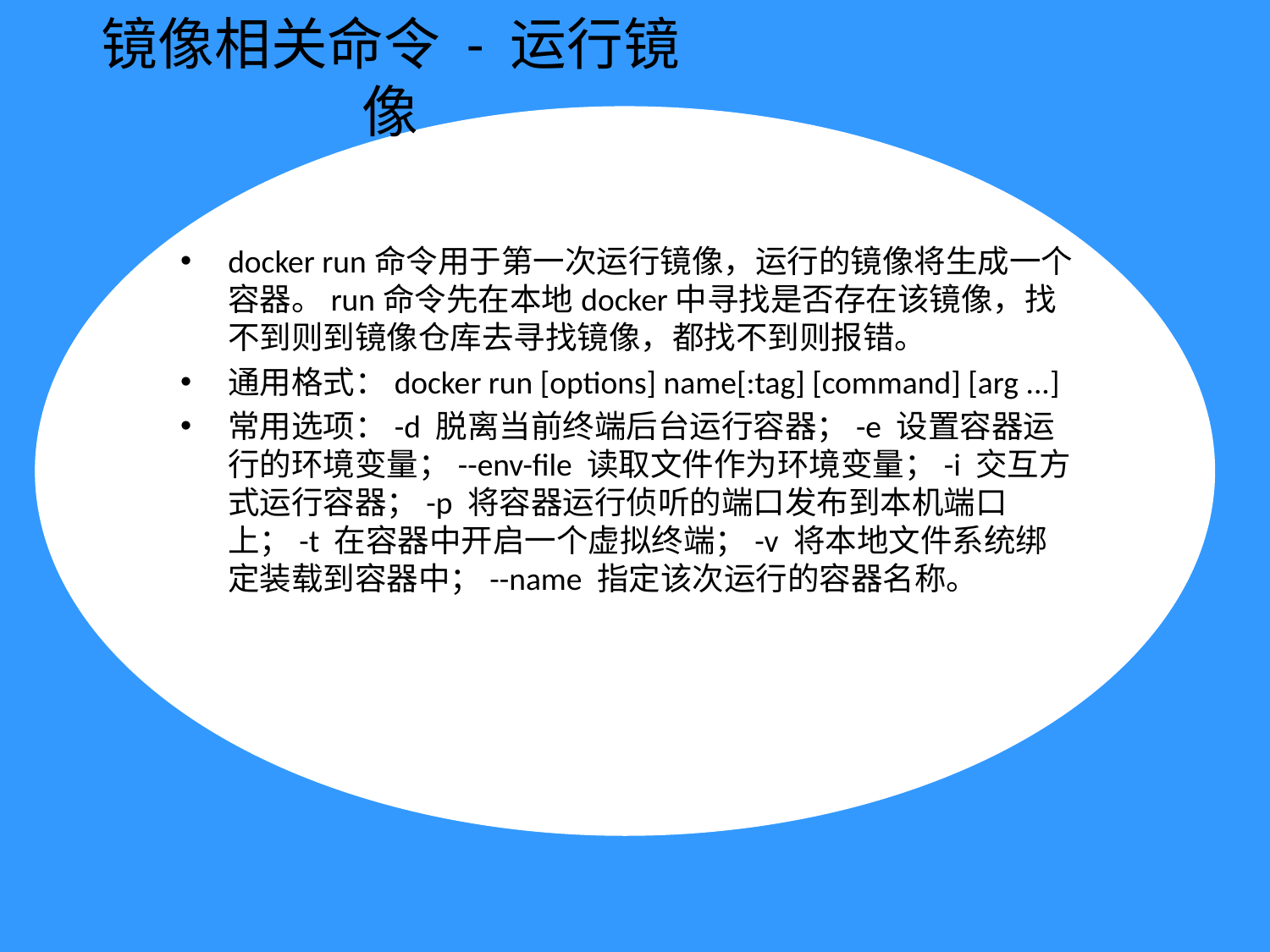

# 镜像相关命令 - 运行镜像
docker run命令用于第一次运行镜像，运行的镜像将生成一个容器。run命令先在本地docker中寻找是否存在该镜像，找不到则到镜像仓库去寻找镜像，都找不到则报错。
通用格式：docker run [options] name[:tag] [command] [arg ...]
常用选项：-d 脱离当前终端后台运行容器；-e 设置容器运行的环境变量；--env-file 读取文件作为环境变量；-i 交互方式运行容器；-p 将容器运行侦听的端口发布到本机端口上；-t 在容器中开启一个虚拟终端；-v 将本地文件系统绑定装载到容器中；--name 指定该次运行的容器名称。